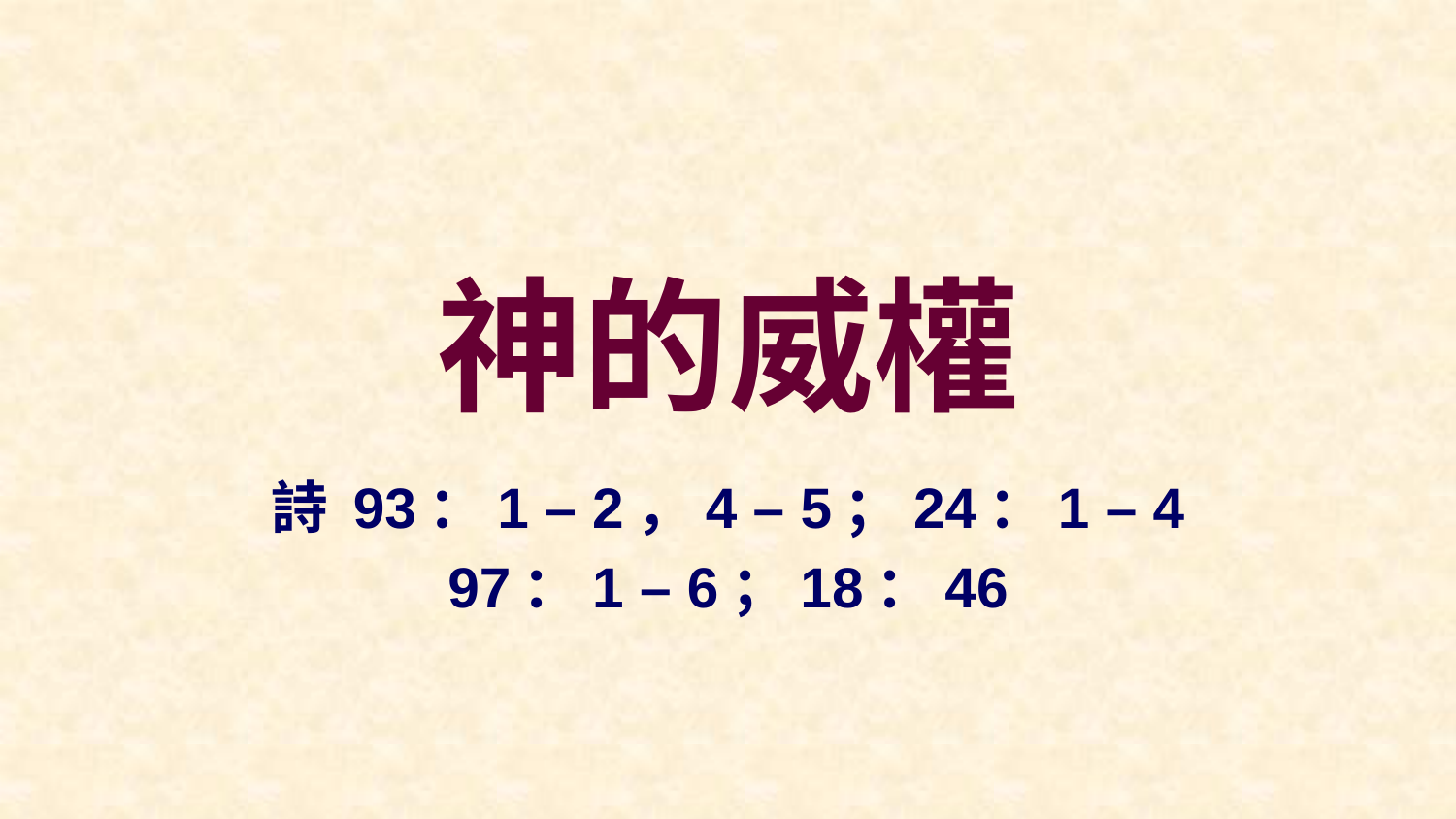

# 神的威權
詩 93：1 – 2，4 – 5；24：1 – 4
97：1 – 6；18：46